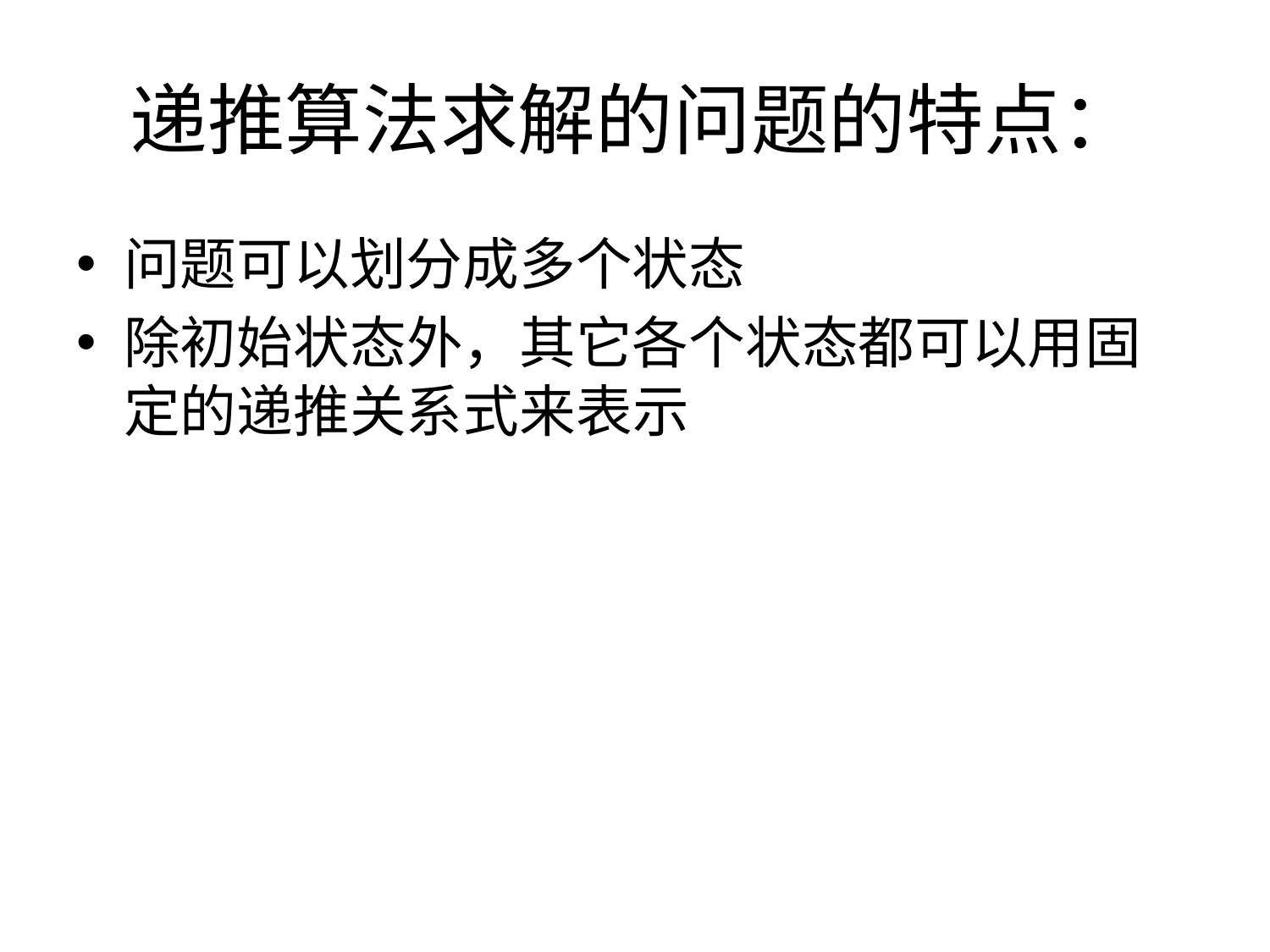

# 递推算法求解的问题的特点：
问题可以划分成多个状态
除初始状态外，其它各个状态都可以用固定的递推关系式来表示